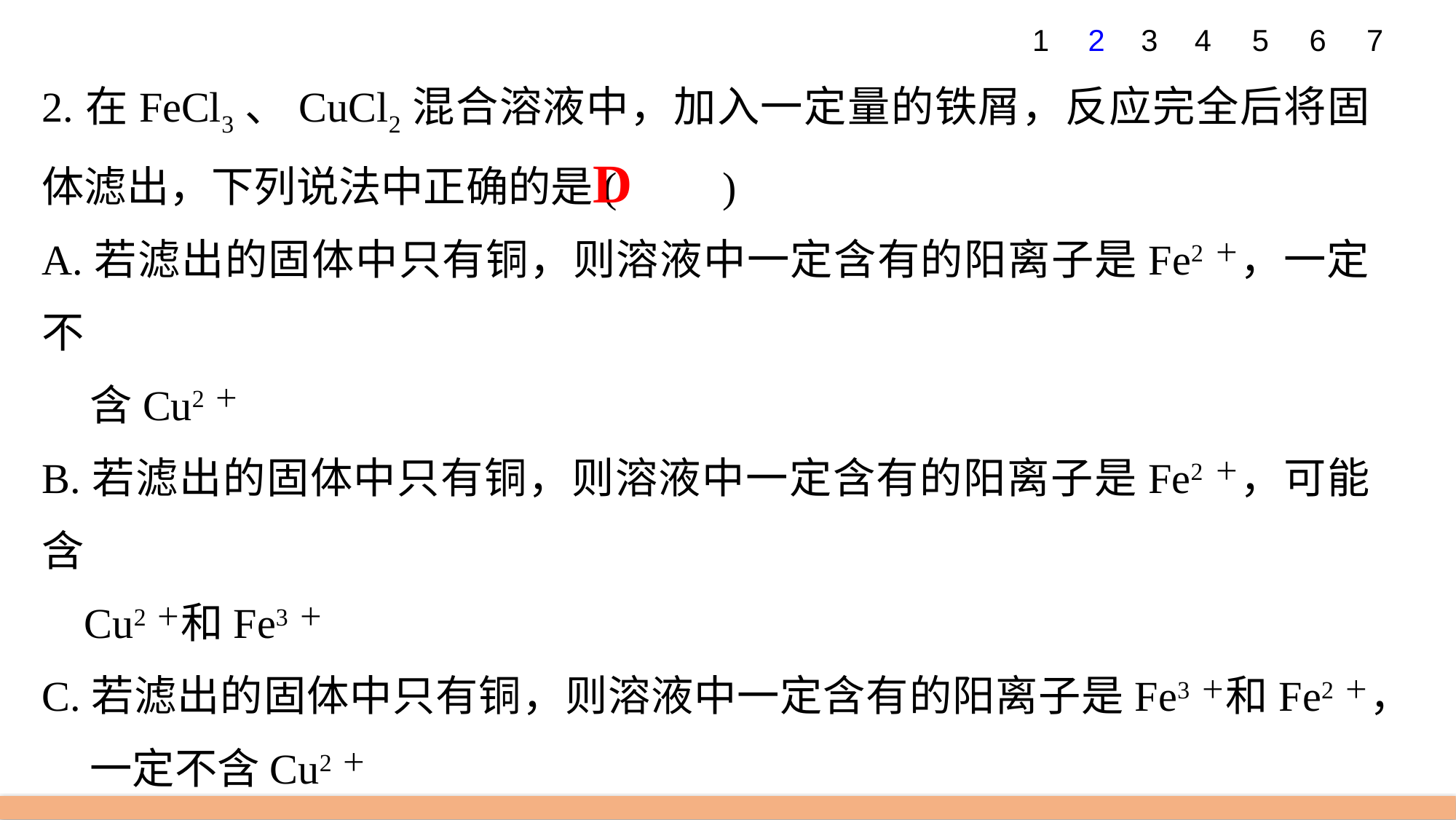

1
2
3
4
5
6
7
2.在FeCl3、CuCl2混合溶液中，加入一定量的铁屑，反应完全后将固体滤出，下列说法中正确的是(　　)
A.若滤出的固体中只有铜，则溶液中一定含有的阳离子是Fe2＋，一定不
    含Cu2＋
B.若滤出的固体中只有铜，则溶液中一定含有的阳离子是Fe2＋，可能含
    Cu2＋和Fe3＋
C.若滤出的固体中只有铜，则溶液中一定含有的阳离子是Fe3＋和Fe2＋，
    一定不含Cu2＋
D.若滤出的固体中含有铁和铜，则溶液中一定含有的阳离子是Fe2＋，
    一定不含Cu2＋和Fe3＋
D